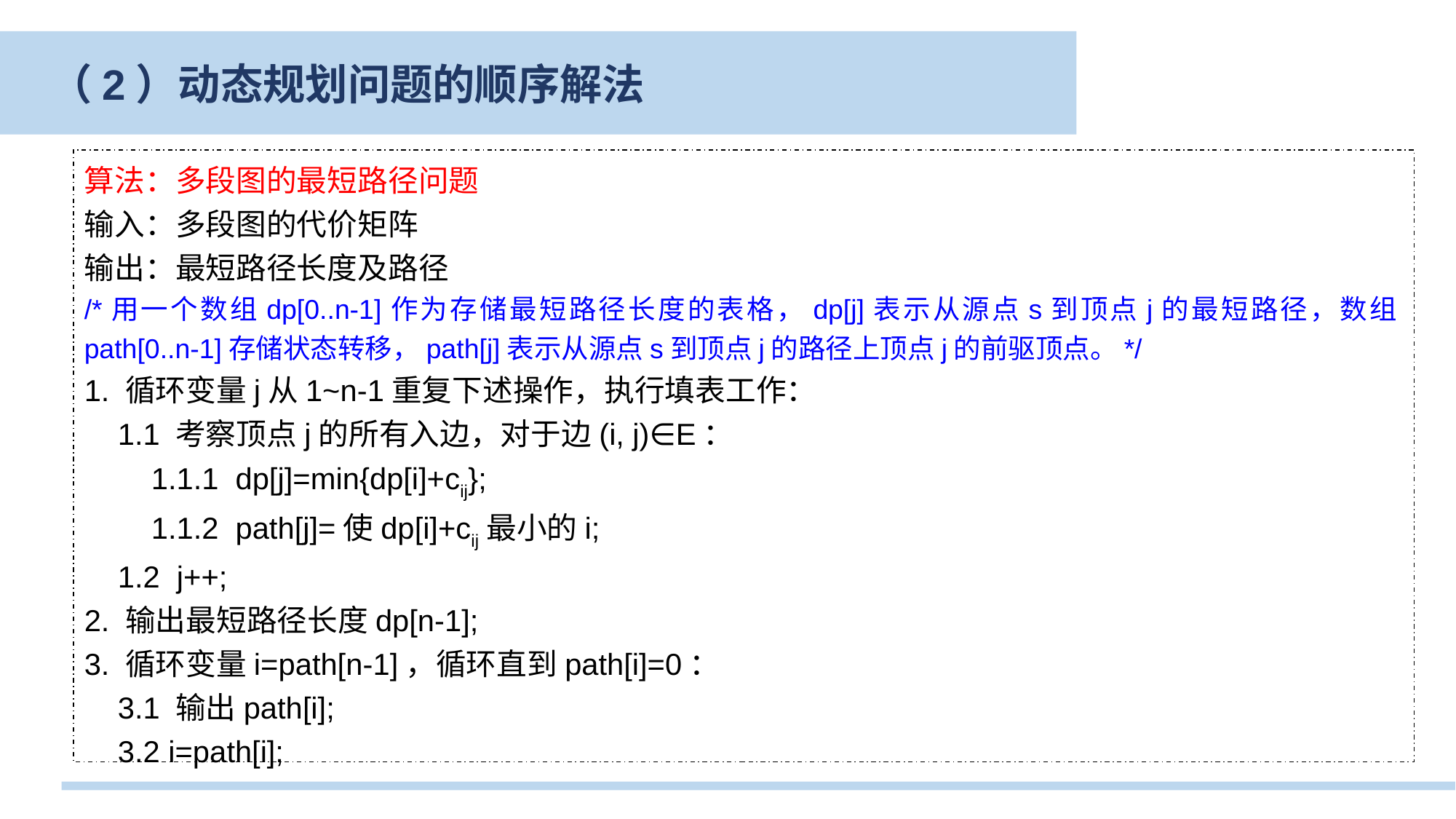

（2）动态规划问题的顺序解法
算法：多段图的最短路径问题
输入：多段图的代价矩阵
输出：最短路径长度及路径
/*用一个数组dp[0..n-1]作为存储最短路径长度的表格，dp[j]表示从源点s到顶点j的最短路径，数组path[0..n-1]存储状态转移，path[j]表示从源点s到顶点j的路径上顶点j的前驱顶点。*/
1. 循环变量j从1~n-1重复下述操作，执行填表工作：
    1.1 考察顶点j的所有入边，对于边(i, j)∈E：
        1.1.1  dp[j]=min{dp[i]+cij};
        1.1.2  path[j]=使dp[i]+cij最小的i;
    1.2  j++;
2. 输出最短路径长度dp[n-1];
3. 循环变量i=path[n-1]，循环直到path[i]=0：
    3.1 输出path[i];
    3.2 i=path[i];